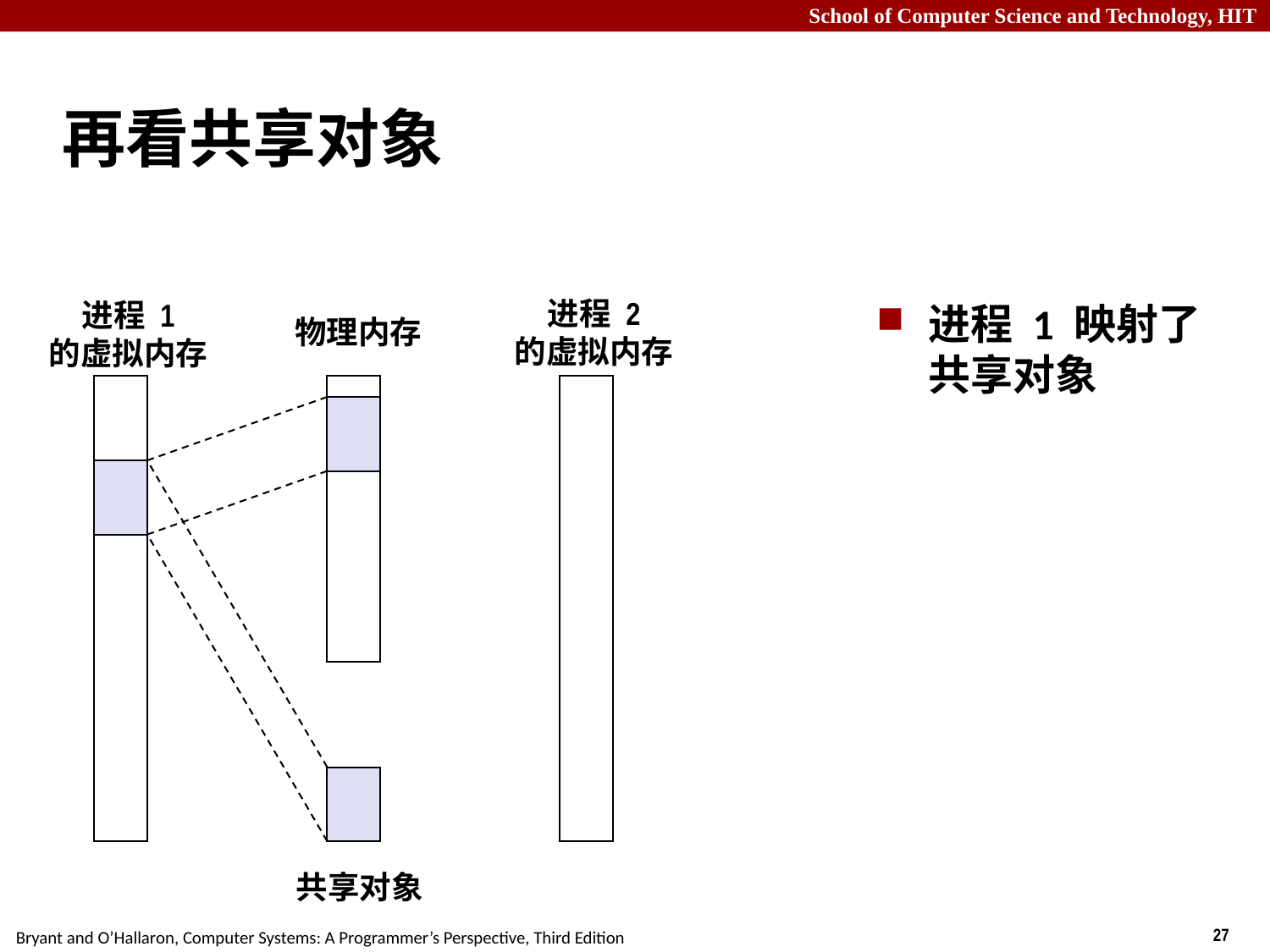

# 再看共享对象
进程 2
的虚拟内存
进程 1
的虚拟内存
进程 1 映射了共享对象
物理内存

共享对象